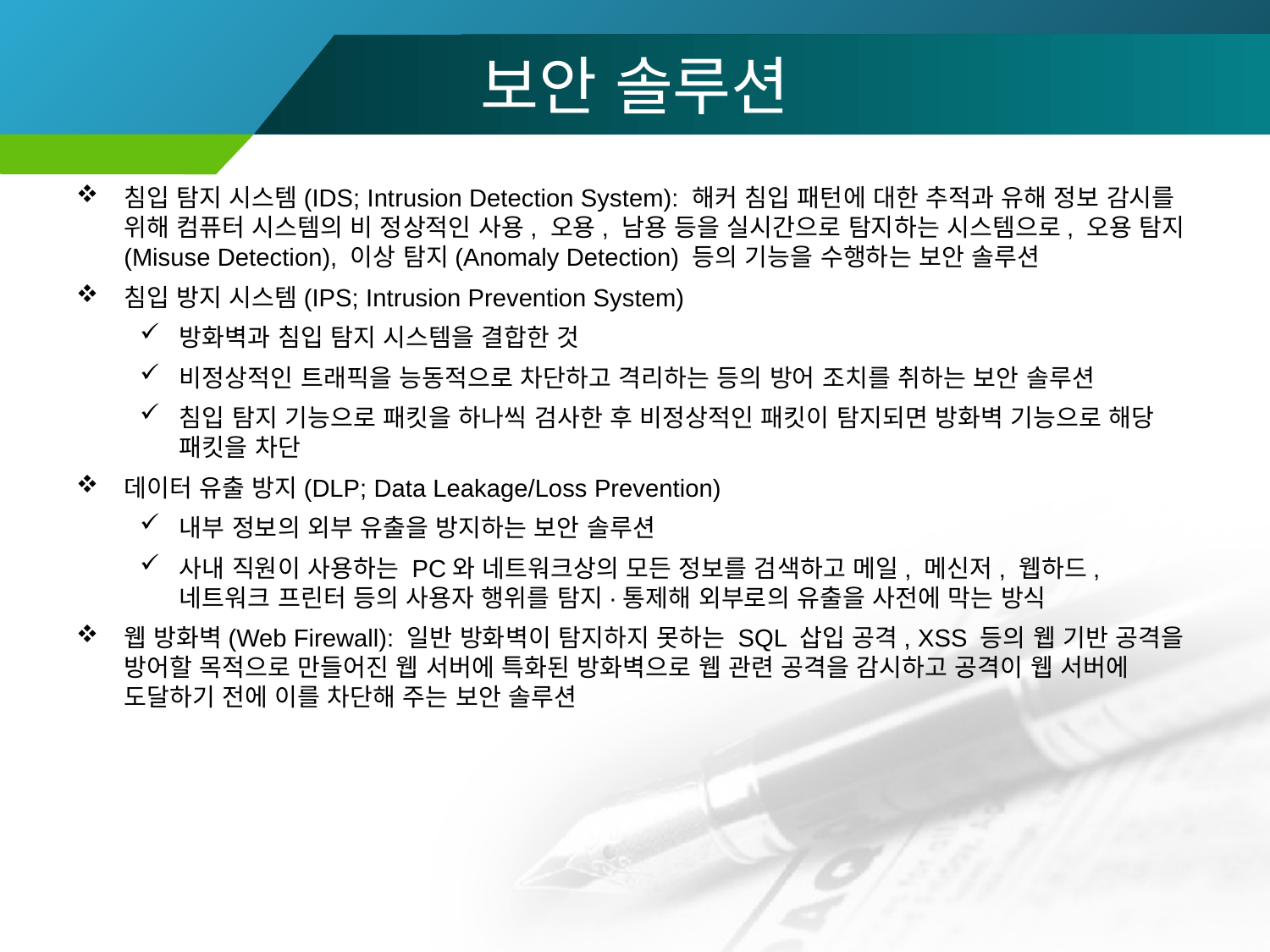

# 보안 솔루션
침입 탐지 시스템(IDS; Intrusion Detection System): 해커 침입 패턴에 대한 추적과 유해 정보 감시를 위해 컴퓨터 시스템의 비 정상적인 사용, 오용, 남용 등을 실시간으로 탐지하는 시스템으로, 오용 탐지(Misuse Detection), 이상 탐지(Anomaly Detection) 등의 기능을 수행하는 보안 솔루션
침입 방지 시스템(IPS; Intrusion Prevention System)
방화벽과 침입 탐지 시스템을 결합한 것
비정상적인 트래픽을 능동적으로 차단하고 격리하는 등의 방어 조치를 취하는 보안 솔루션
침입 탐지 기능으로 패킷을 하나씩 검사한 후 비정상적인 패킷이 탐지되면 방화벽 기능으로 해당 패킷을 차단
데이터 유출 방지(DLP; Data Leakage/Loss Prevention)
내부 정보의 외부 유출을 방지하는 보안 솔루션
사내 직원이 사용하는 PC와 네트워크상의 모든 정보를 검색하고 메일, 메신저, 웹하드, 네트워크 프린터 등의 사용자 행위를 탐지·통제해 외부로의 유출을 사전에 막는 방식
웹 방화벽(Web Firewall): 일반 방화벽이 탐지하지 못하는 SQL 삽입 공격, XSS 등의 웹 기반 공격을 방어할 목적으로 만들어진 웹 서버에 특화된 방화벽으로 웹 관련 공격을 감시하고 공격이 웹 서버에 도달하기 전에 이를 차단해 주는 보안 솔루션